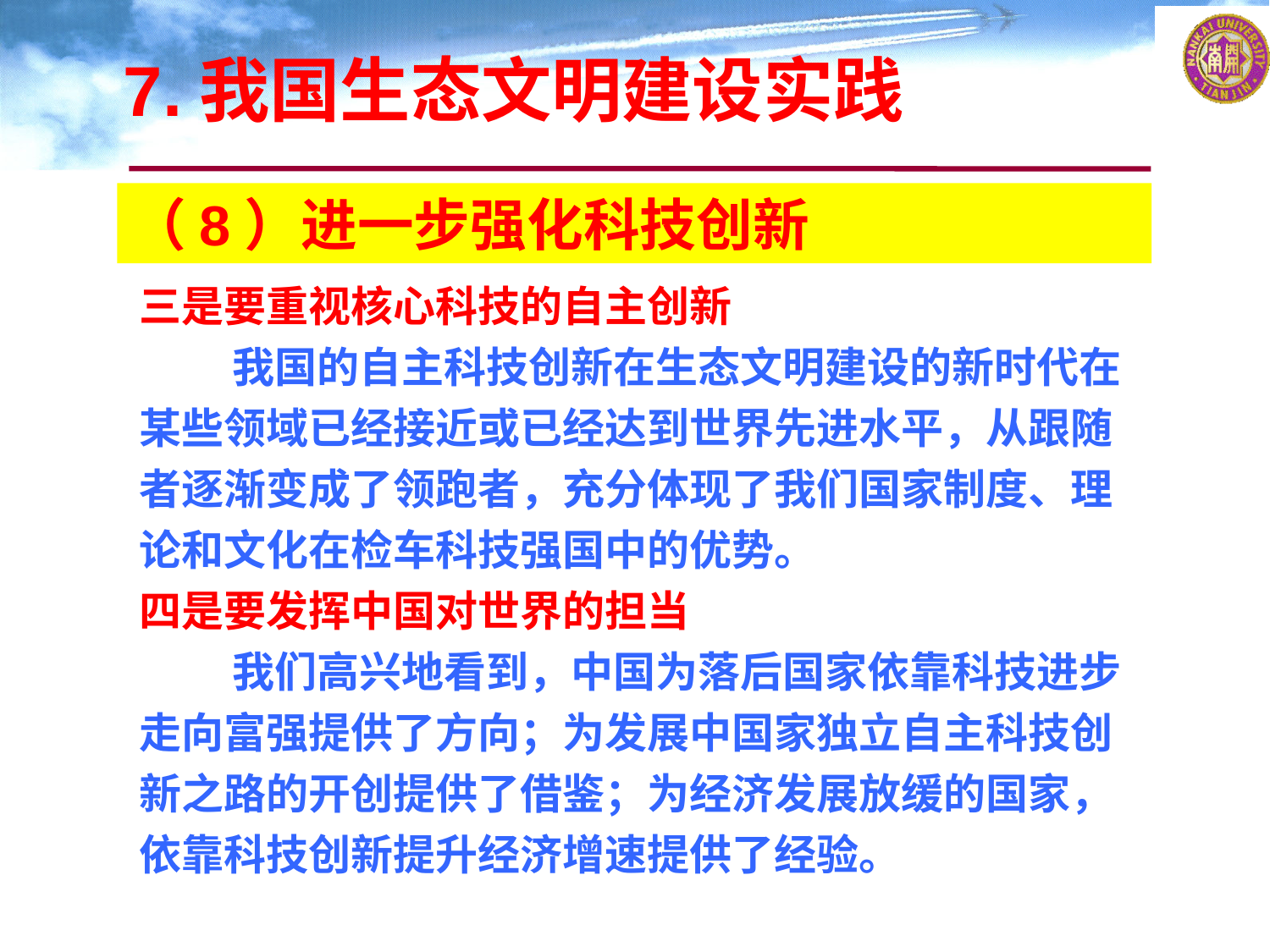

7.我国生态文明建设实践

（8）进一步强化科技创新
三是要重视核心科技的自主创新
       我国的自主科技创新在生态文明建设的新时代在某些领域已经接近或已经达到世界先进水平，从跟随者逐渐变成了领跑者，充分体现了我们国家制度、理论和文化在检车科技强国中的优势。
四是要发挥中国对世界的担当
       我们高兴地看到，中国为落后国家依靠科技进步走向富强提供了方向；为发展中国家独立自主科技创新之路的开创提供了借鉴；为经济发展放缓的国家，依靠科技创新提升经济增速提供了经验。